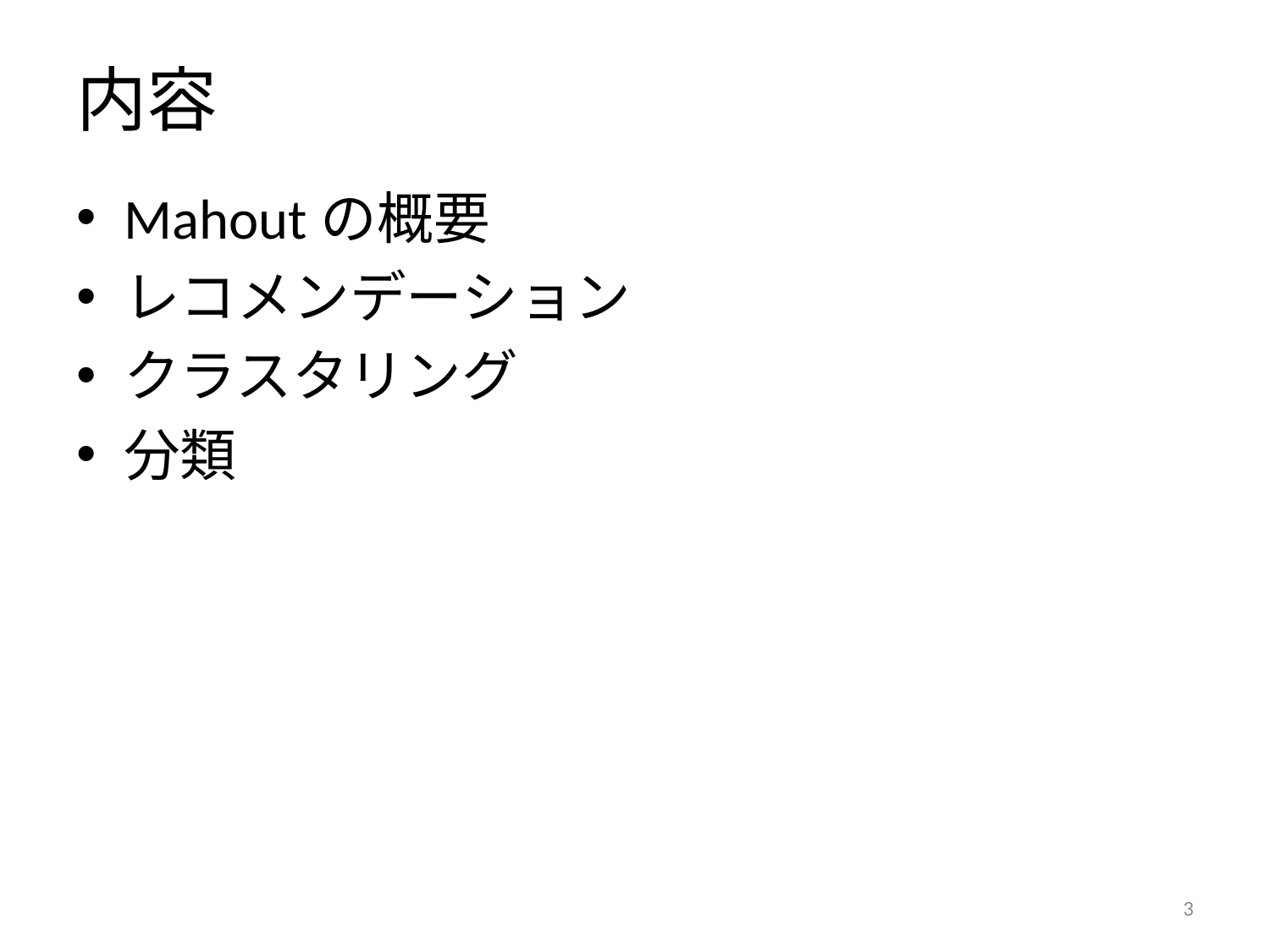

# 内容
Mahoutの概要
レコメンデーション
クラスタリング
分類
3